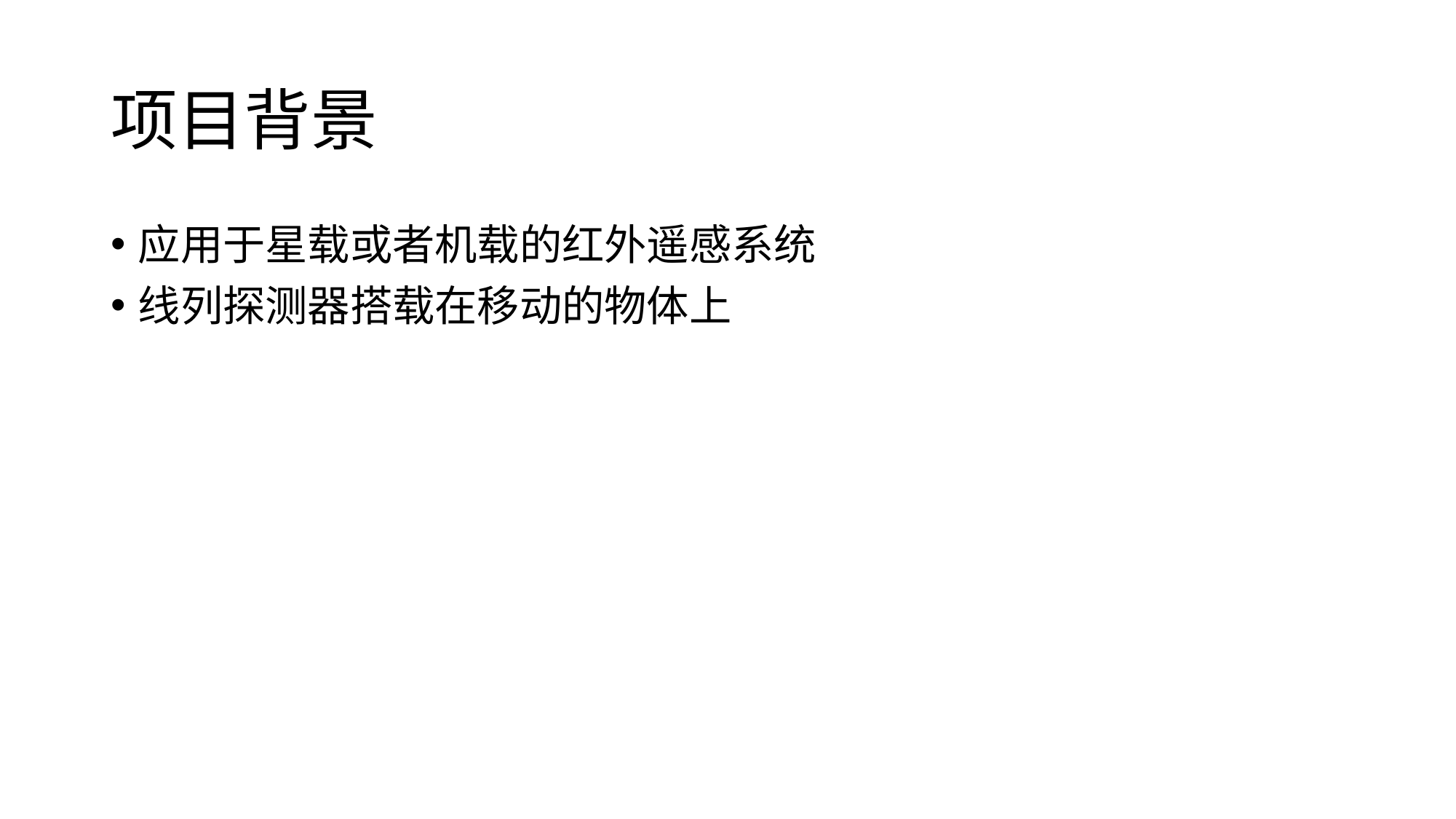

# 项目背景
应用于星载或者机载的红外遥感系统
线列探测器搭载在移动的物体上